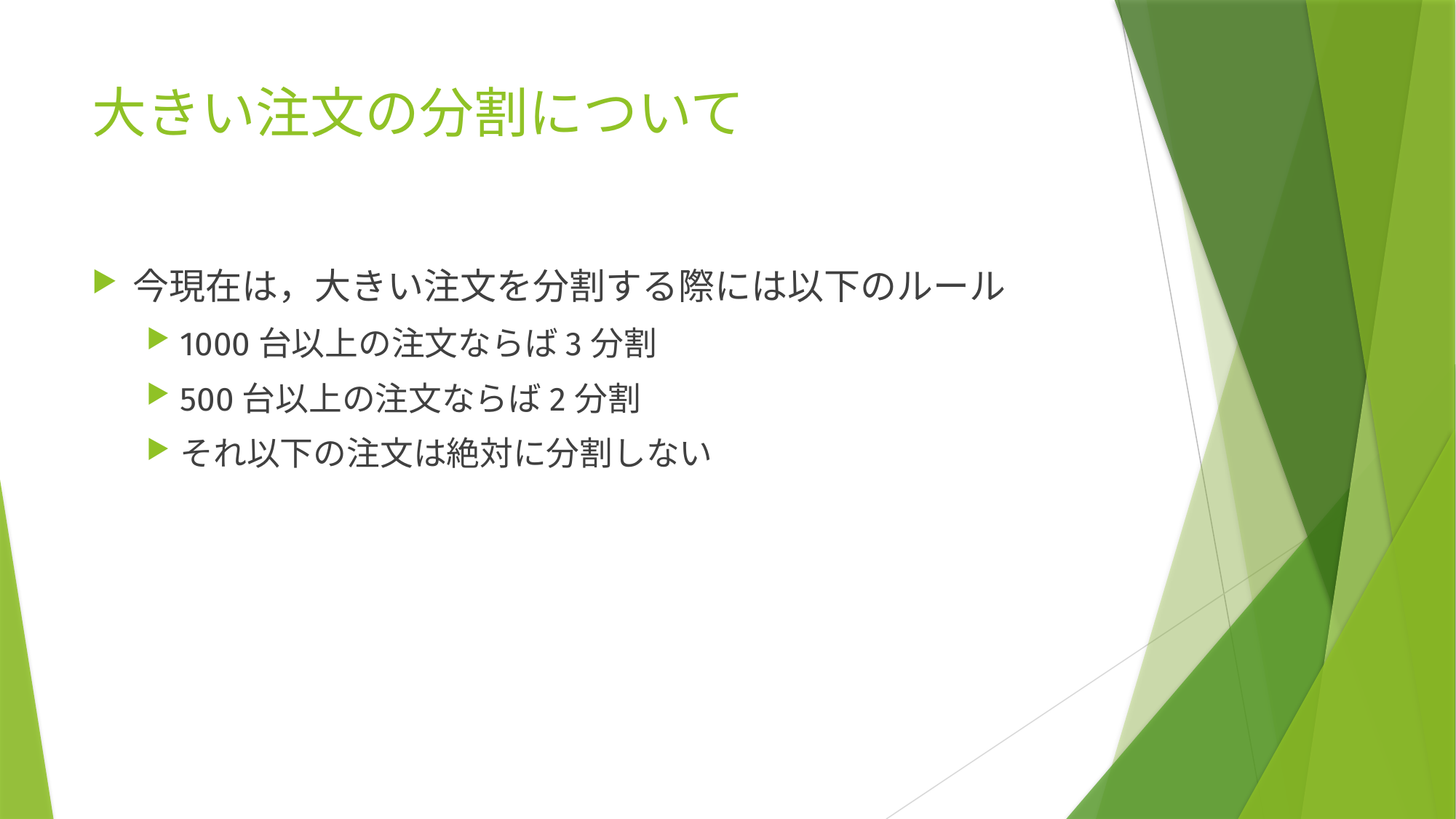

# 大きい注文の分割について
今現在は，大きい注文を分割する際には以下のルール
1000台以上の注文ならば3分割
500台以上の注文ならば2分割
それ以下の注文は絶対に分割しない